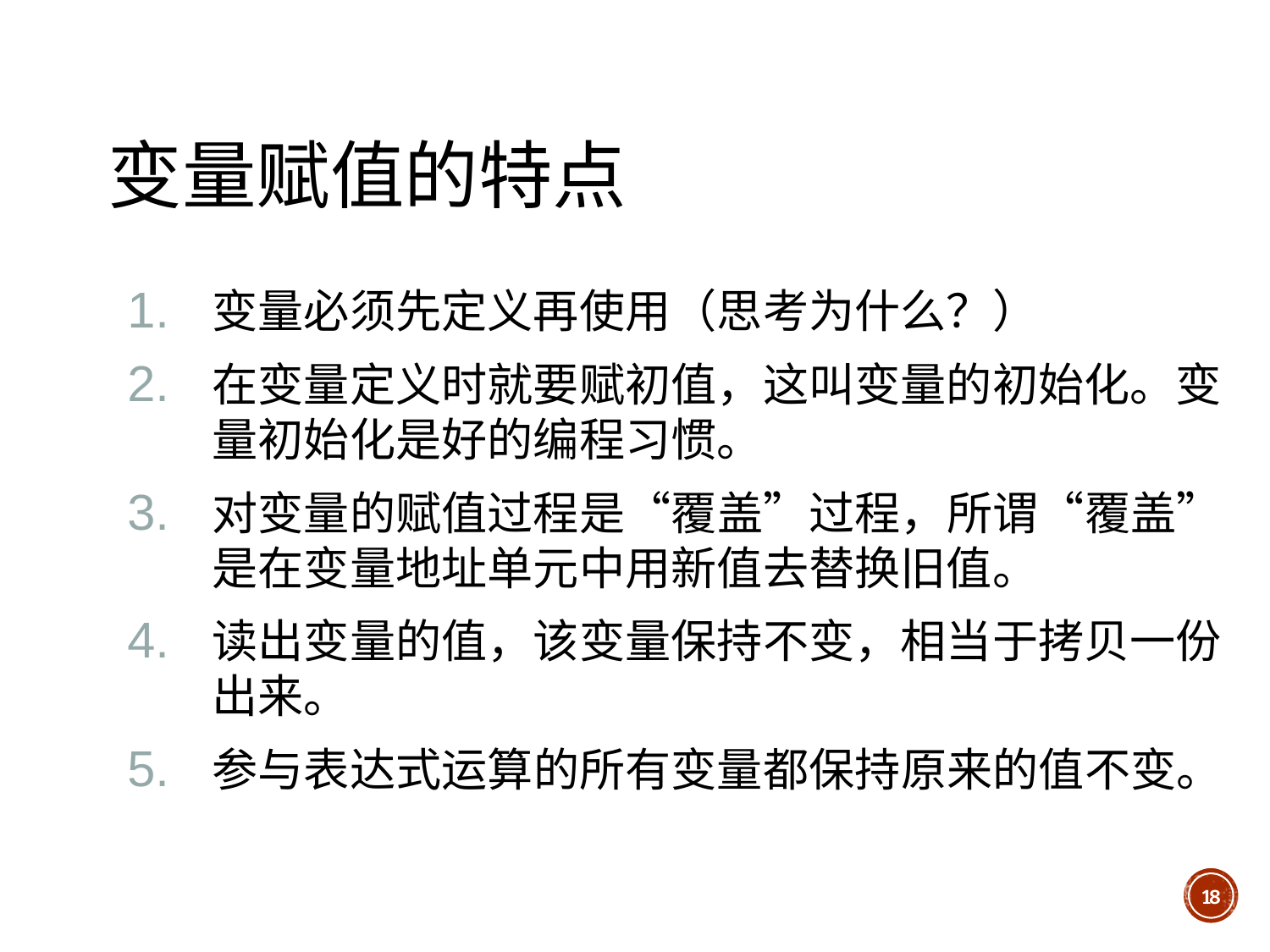

# 变量赋值的特点
变量必须先定义再使用（思考为什么？）
在变量定义时就要赋初值，这叫变量的初始化。变量初始化是好的编程习惯。
对变量的赋值过程是“覆盖”过程，所谓“覆盖”是在变量地址单元中用新值去替换旧值。
读出变量的值，该变量保持不变，相当于拷贝一份出来。
参与表达式运算的所有变量都保持原来的值不变。
18